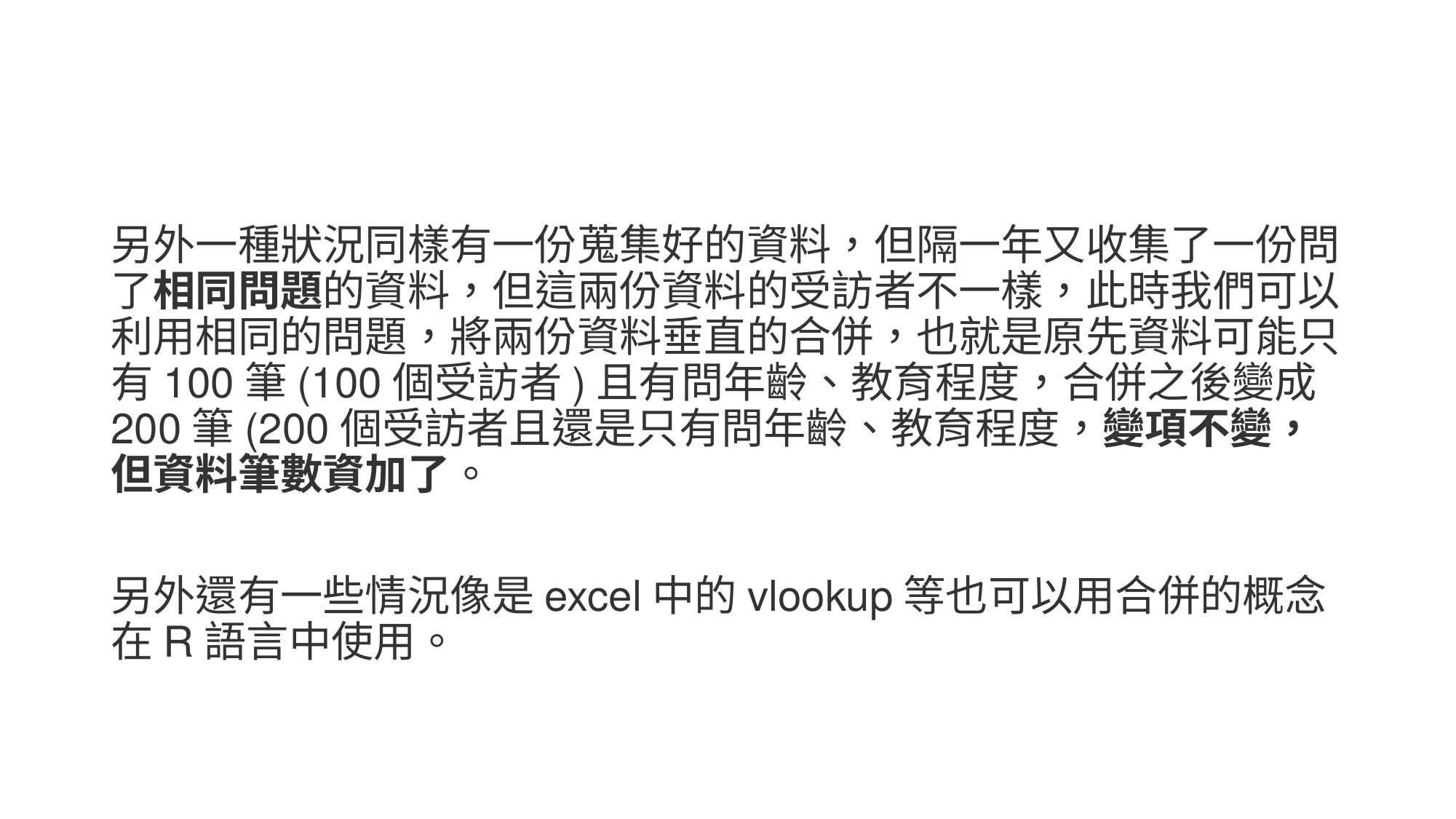

另外一種狀況同樣有一份蒐集好的資料，但隔一年又收集了一份問了相同問題的資料，但這兩份資料的受訪者不一樣，此時我們可以利用相同的問題，將兩份資料垂直的合併，也就是原先資料可能只有100筆(100個受訪者)且有問年齡、教育程度，合併之後變成200筆(200個受訪者且還是只有問年齡、教育程度，變項不變，但資料筆數資加了。

另外還有一些情況像是excel中的vlookup等也可以用合併的概念在R語言中使用。